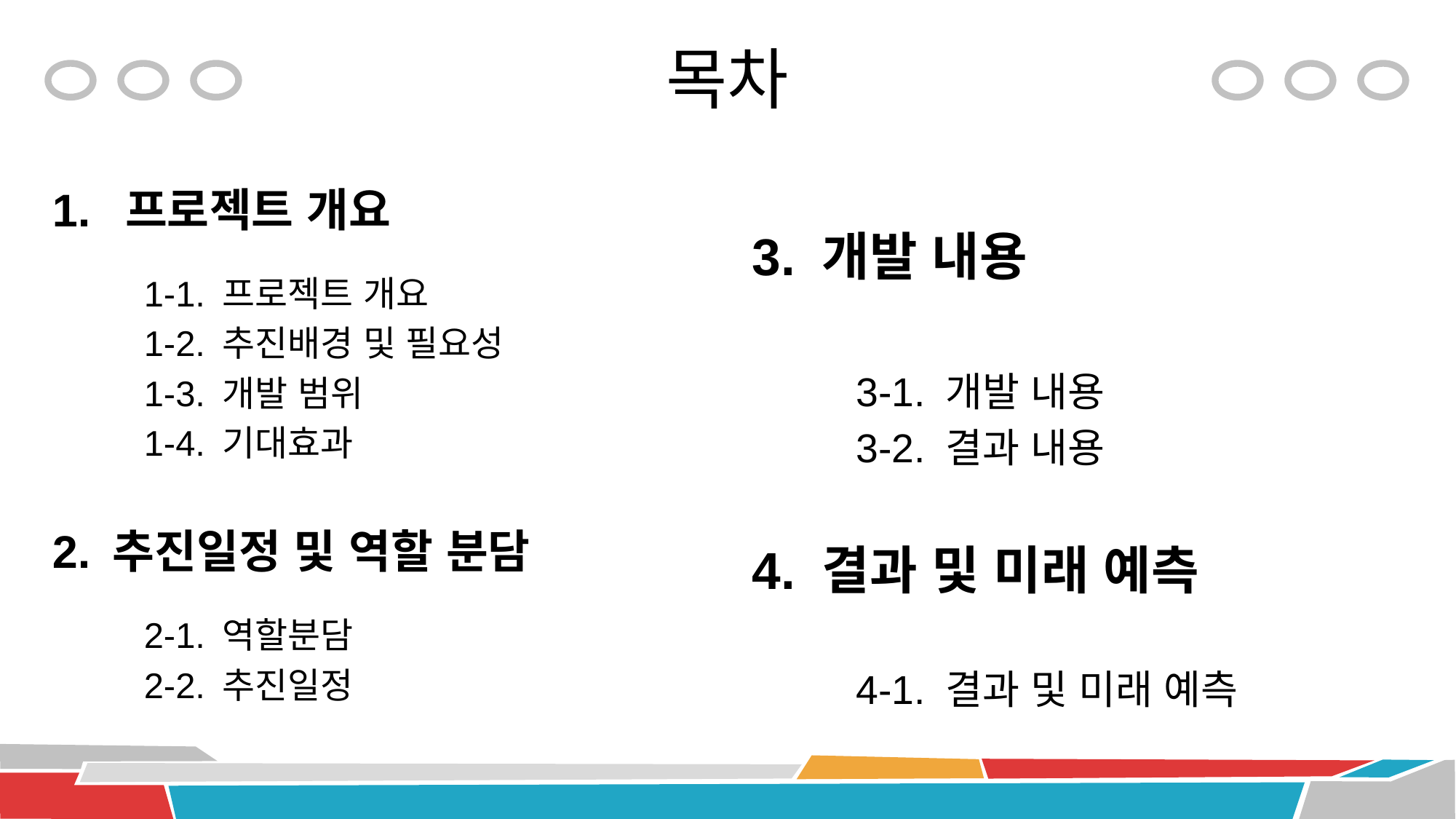

# 목차
1.  프로젝트 개요

	1-1. 프로젝트 개요
	1-2. 추진배경 및 필요성
	1-3. 개발 범위
	1-4. 기대효과

2. 추진일정 및 역할 분담

	2-1. 역할분담
	2-2. 추진일정

3. 개발 내용

	3-1. 개발 내용
	3-2. 결과 내용

4. 결과 및 미래 예측

	4-1. 결과 및 미래 예측